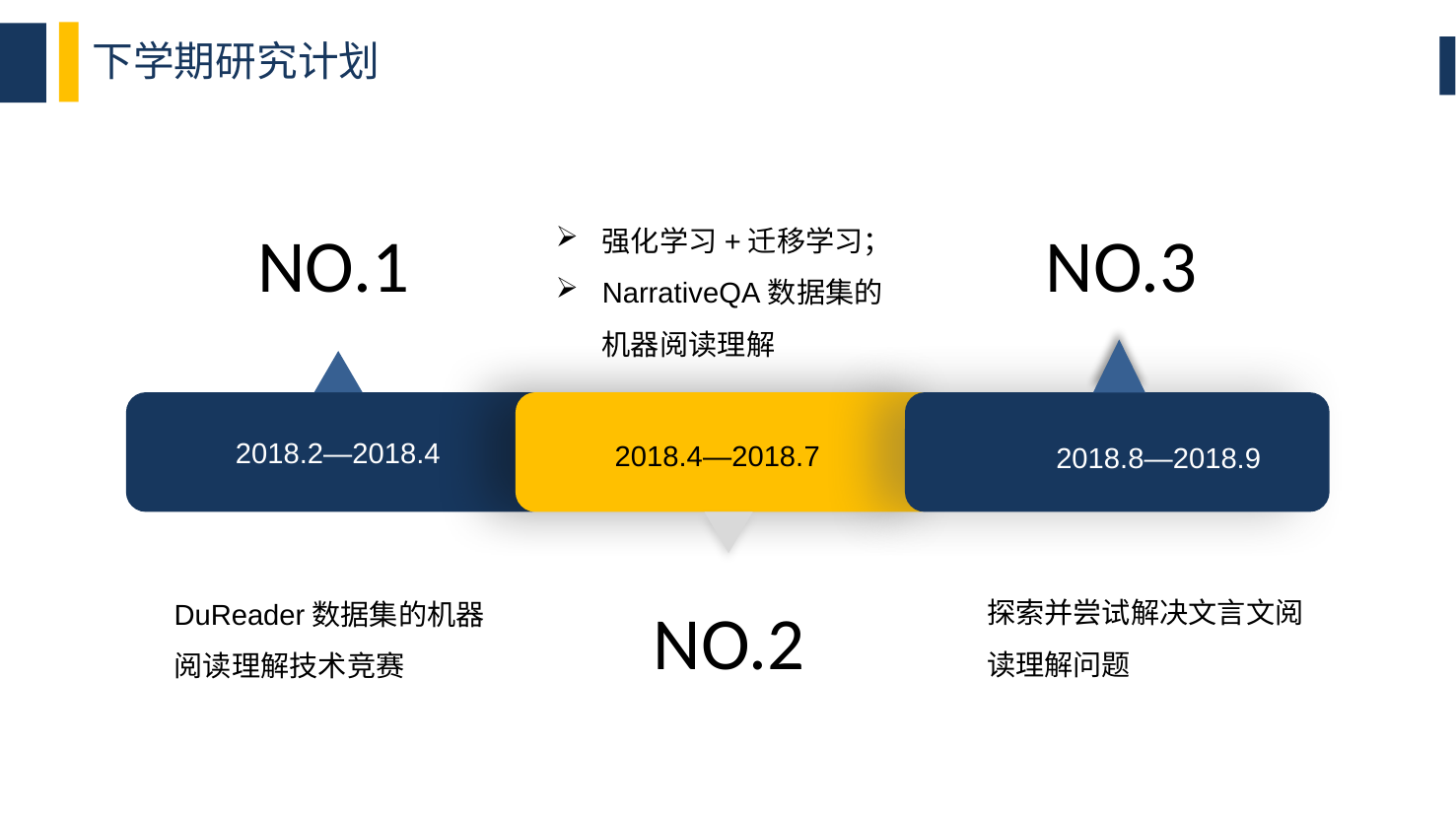

下学期研究计划

强化学习+迁移学习；
NarrativeQA数据集的机器阅读理解
NO.3
NO.1

2018.2—2018.4
2018.4—2018.7
2018.8—2018.9

探索并尝试解决文言文阅读理解问题
DuReader数据集的机器阅读理解技术竞赛
NO.2